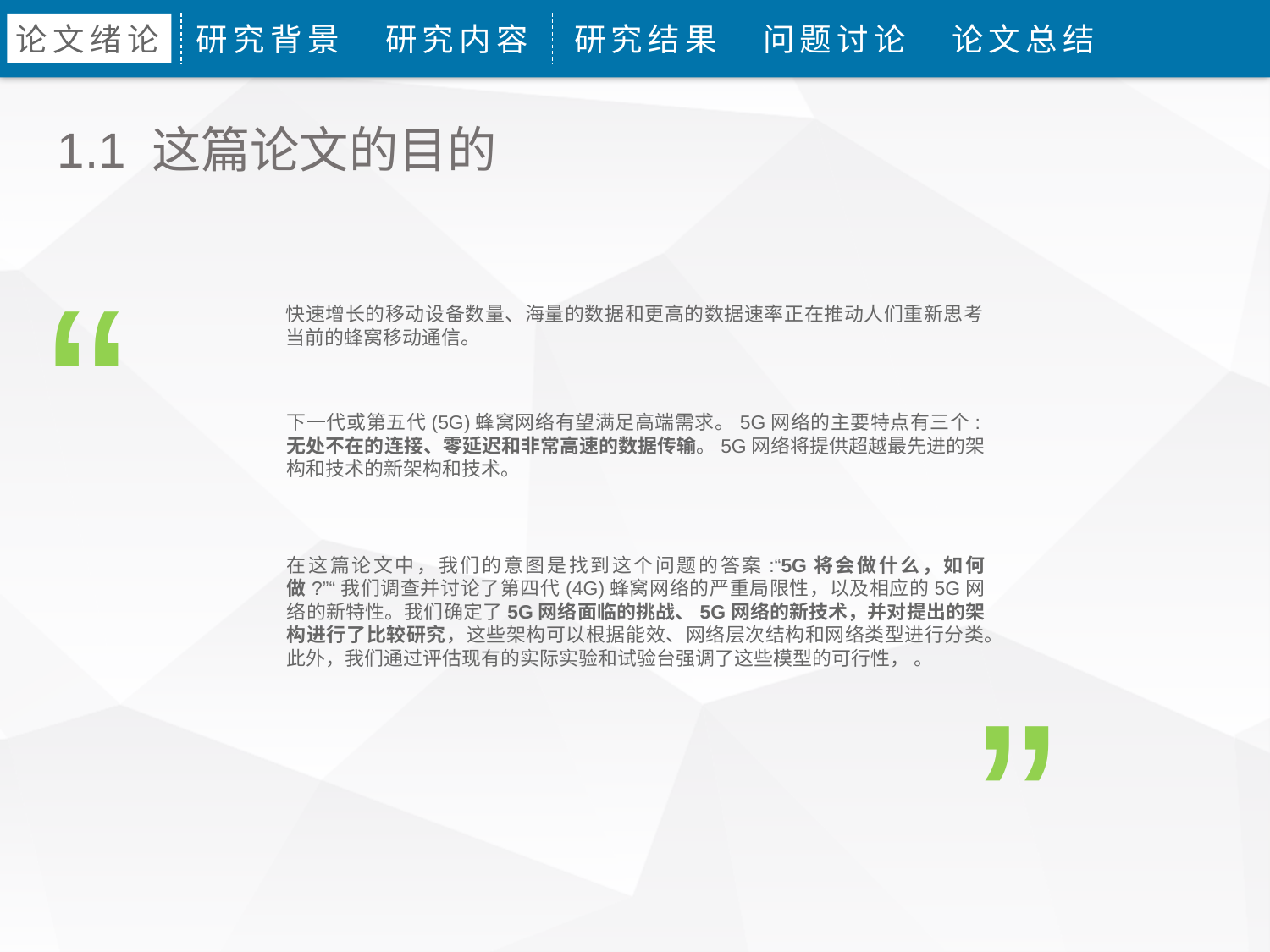

论文绪论
研究背景
研究内容
研究结果
问题讨论
论文总结

1.1 这篇论文的目的
“
快速增长的移动设备数量、海量的数据和更高的数据速率正在推动人们重新思考当前的蜂窝移动通信。
下一代或第五代(5G)蜂窝网络有望满足高端需求。5G网络的主要特点有三个:无处不在的连接、零延迟和非常高速的数据传输。5G网络将提供超越最先进的架构和技术的新架构和技术。
在这篇论文中，我们的意图是找到这个问题的答案:“5G将会做什么，如何做?”“我们调查并讨论了第四代(4G)蜂窝网络的严重局限性，以及相应的5G网络的新特性。我们确定了5G网络面临的挑战、5G网络的新技术，并对提出的架构进行了比较研究，这些架构可以根据能效、网络层次结构和网络类型进行分类。此外，我们通过评估现有的实际实验和试验台强调了这些模型的可行性， 。
”